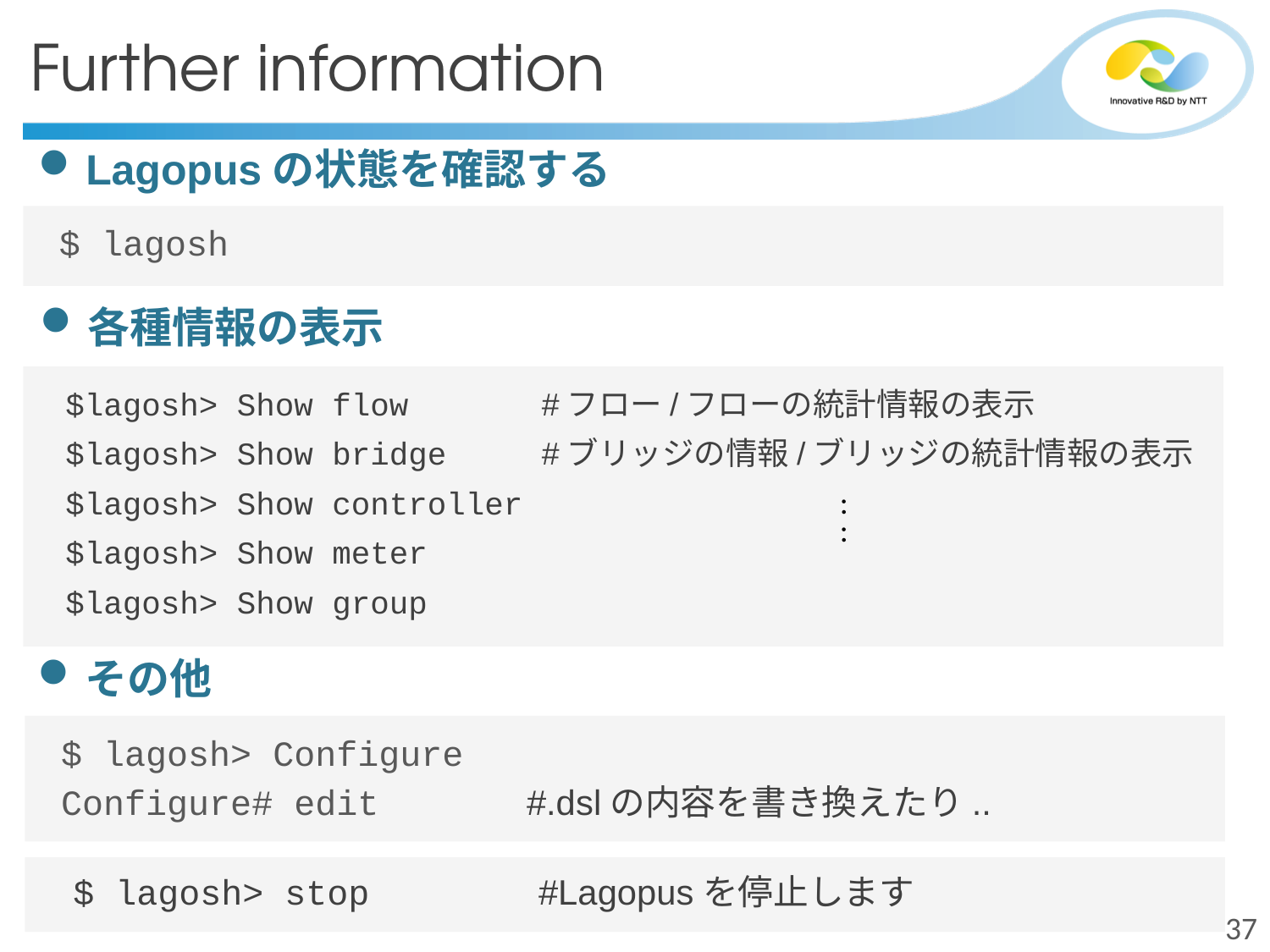

Further information
Lagopusの状態を確認する

$ lagosh

各種情報の表示

$lagosh> Show flow       #フロー/フローの統計情報の表示
$lagosh> Show bridge     #ブリッジの情報/ブリッジの統計情報の表示
$lagosh> Show controller
$lagosh> Show meter
$lagosh> Show group
:

:

その他

$ lagosh> Configure
Configure# edit       #.dslの内容を書き換えたり..

$ lagosh> stop        #Lagopusを停止します